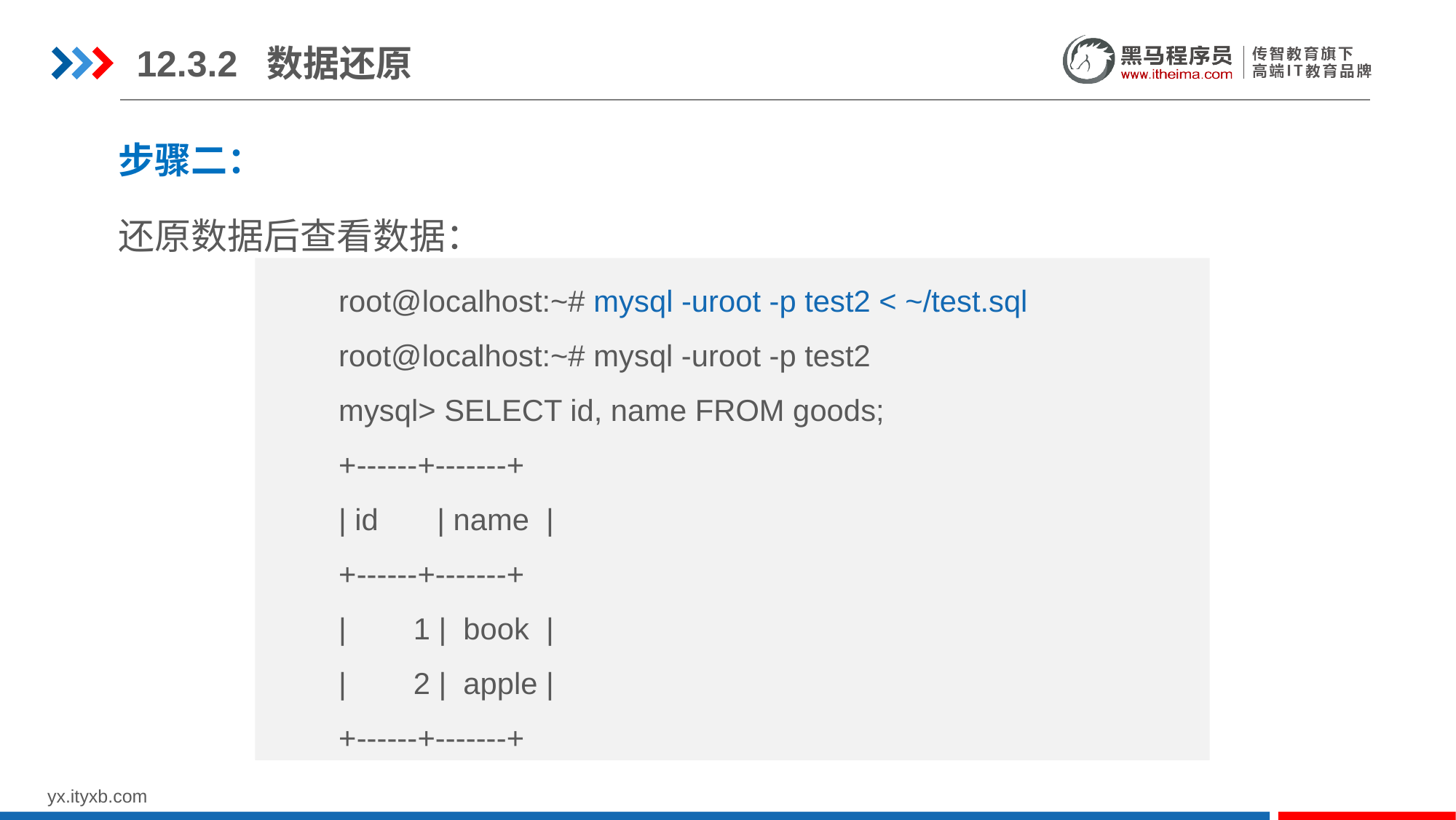

12.3.2  数据还原
步骤二：
还原数据后查看数据：
root@localhost:~# mysql -uroot -p test2 < ~/test.sql
root@localhost:~# mysql -uroot -p test2
mysql> SELECT id, name FROM goods;
+------+-------+
| id       | name  |
+------+-------+
|        1 |  book  |
|        2 |  apple |
+------+-------+